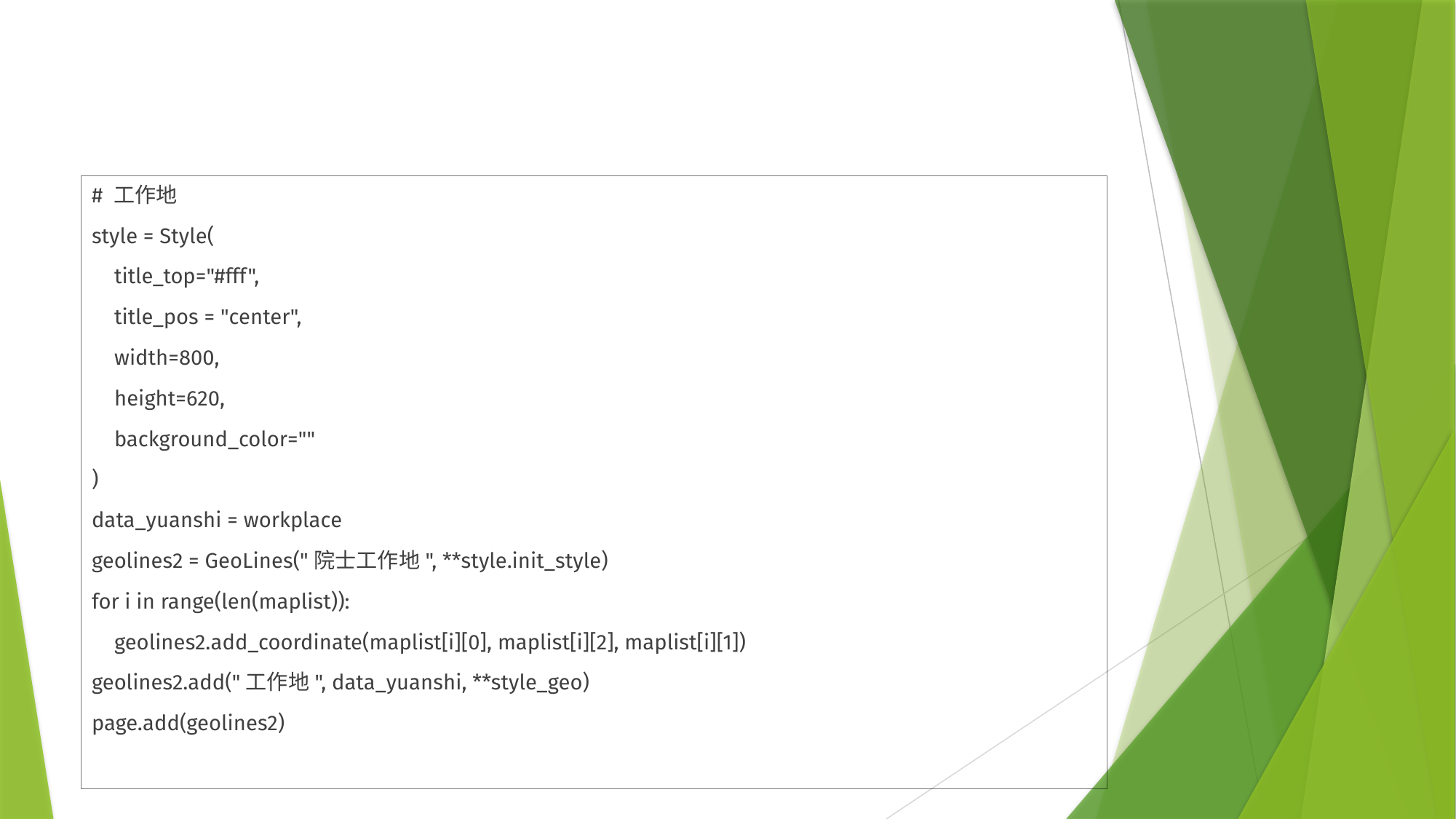

#
# 工作地
style = Style(
    title_top="#fff",
    title_pos = "center",
    width=800,
    height=620,
    background_color=""
)
data_yuanshi = workplace
geolines2 = GeoLines("院士工作地", **style.init_style)
for i in range(len(maplist)):
    geolines2.add_coordinate(maplist[i][0], maplist[i][2], maplist[i][1])
geolines2.add("工作地", data_yuanshi, **style_geo)
page.add(geolines2)